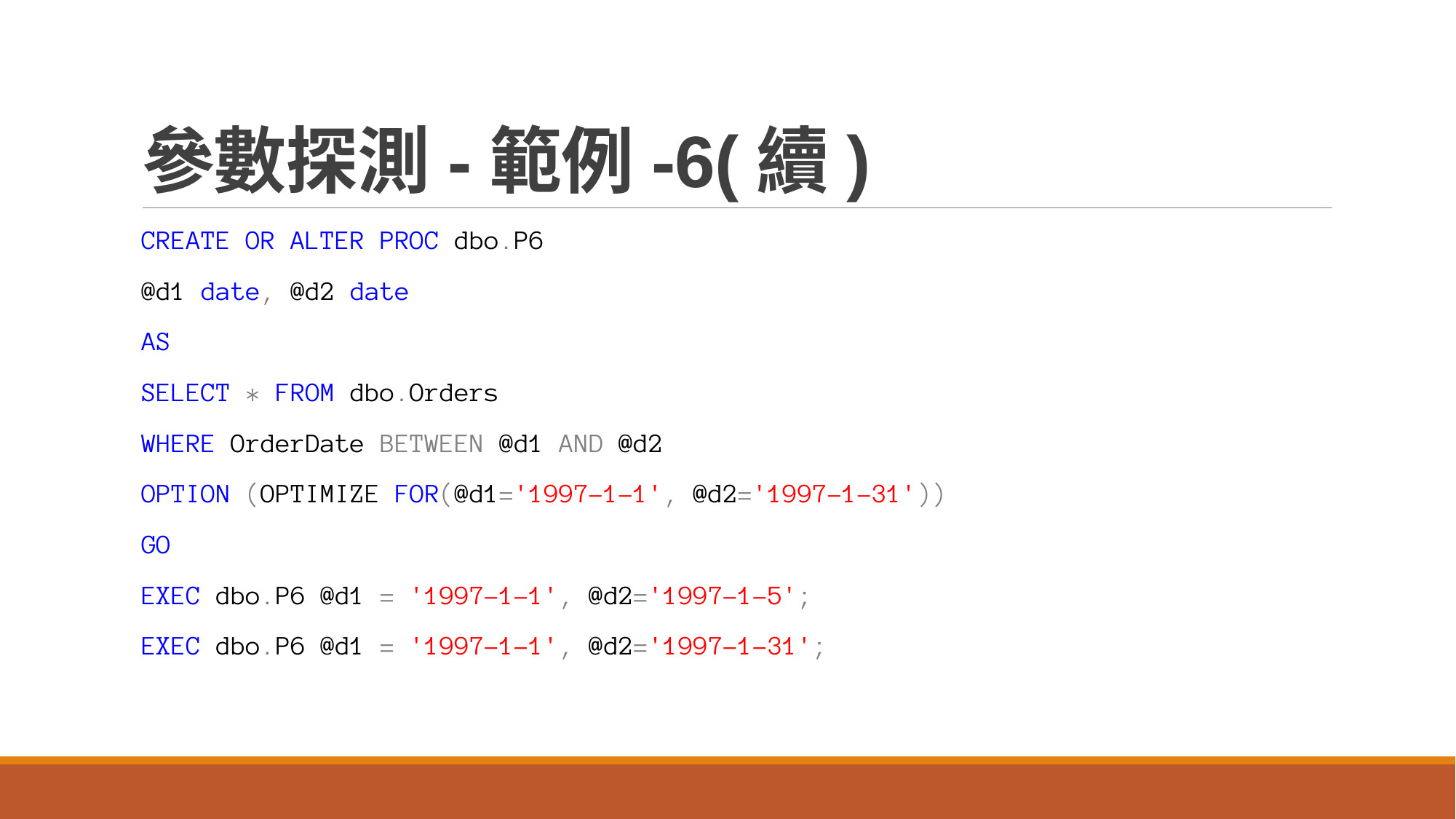

# 參數探測-範例-6(續)
CREATE OR ALTER PROC dbo.P6
@d1 date, @d2 date
AS
SELECT * FROM dbo.Orders
WHERE OrderDate BETWEEN @d1 AND @d2
OPTION (OPTIMIZE FOR(@d1='1997-1-1', @d2='1997-1-31'))
GO
EXEC dbo.P6 @d1 = '1997-1-1', @d2='1997-1-5';
EXEC dbo.P6 @d1 = '1997-1-1', @d2='1997-1-31';